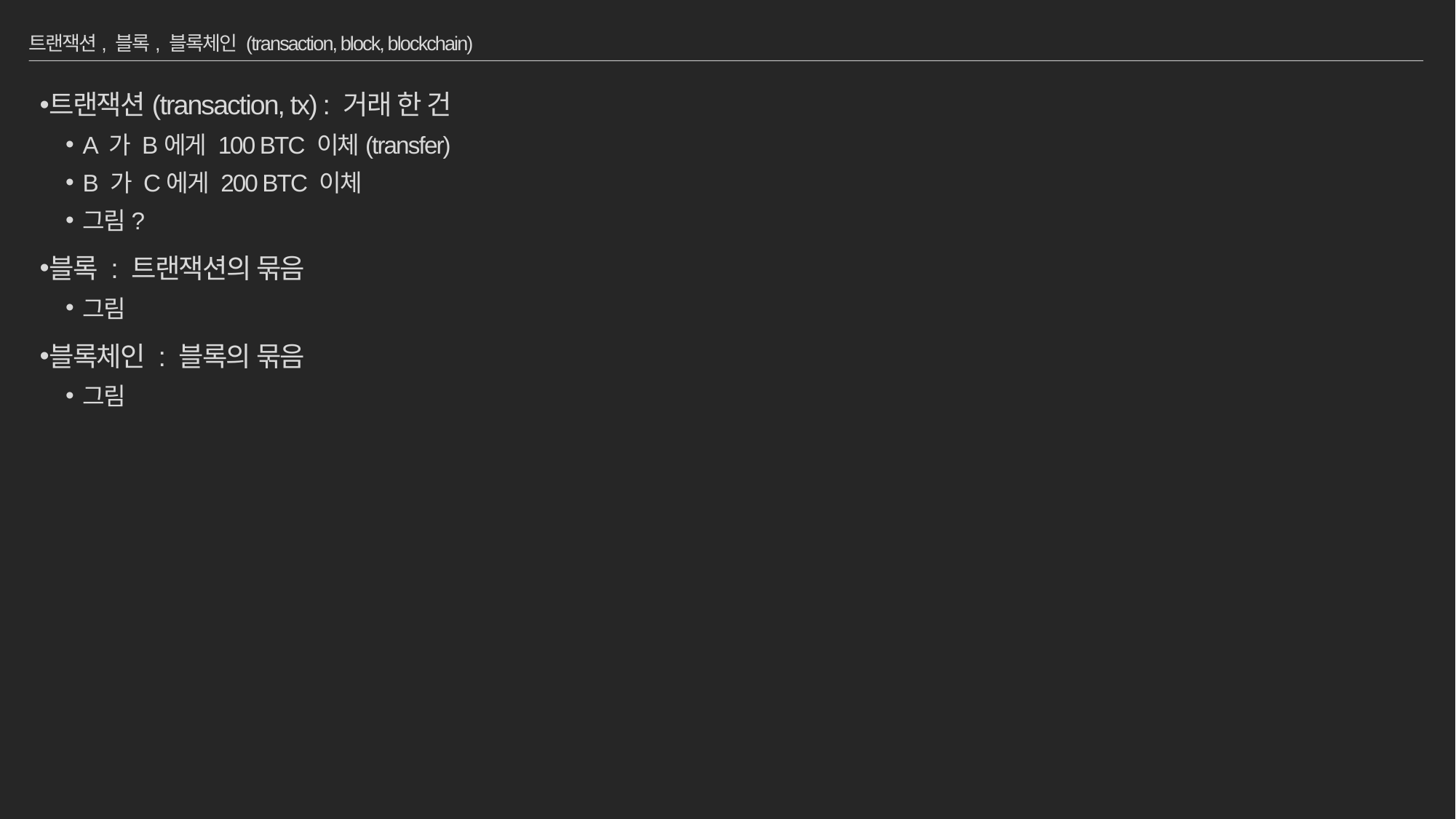

# 트랜잭션, 블록, 블록체인 (transaction, block, blockchain)
트랜잭션(transaction, tx) : 거래 한 건
A 가 B에게 100 BTC 이체(transfer)
B 가 C에게 200 BTC 이체
그림?
블록 : 트랜잭션의 묶음
그림
블록체인 : 블록의 묶음
그림